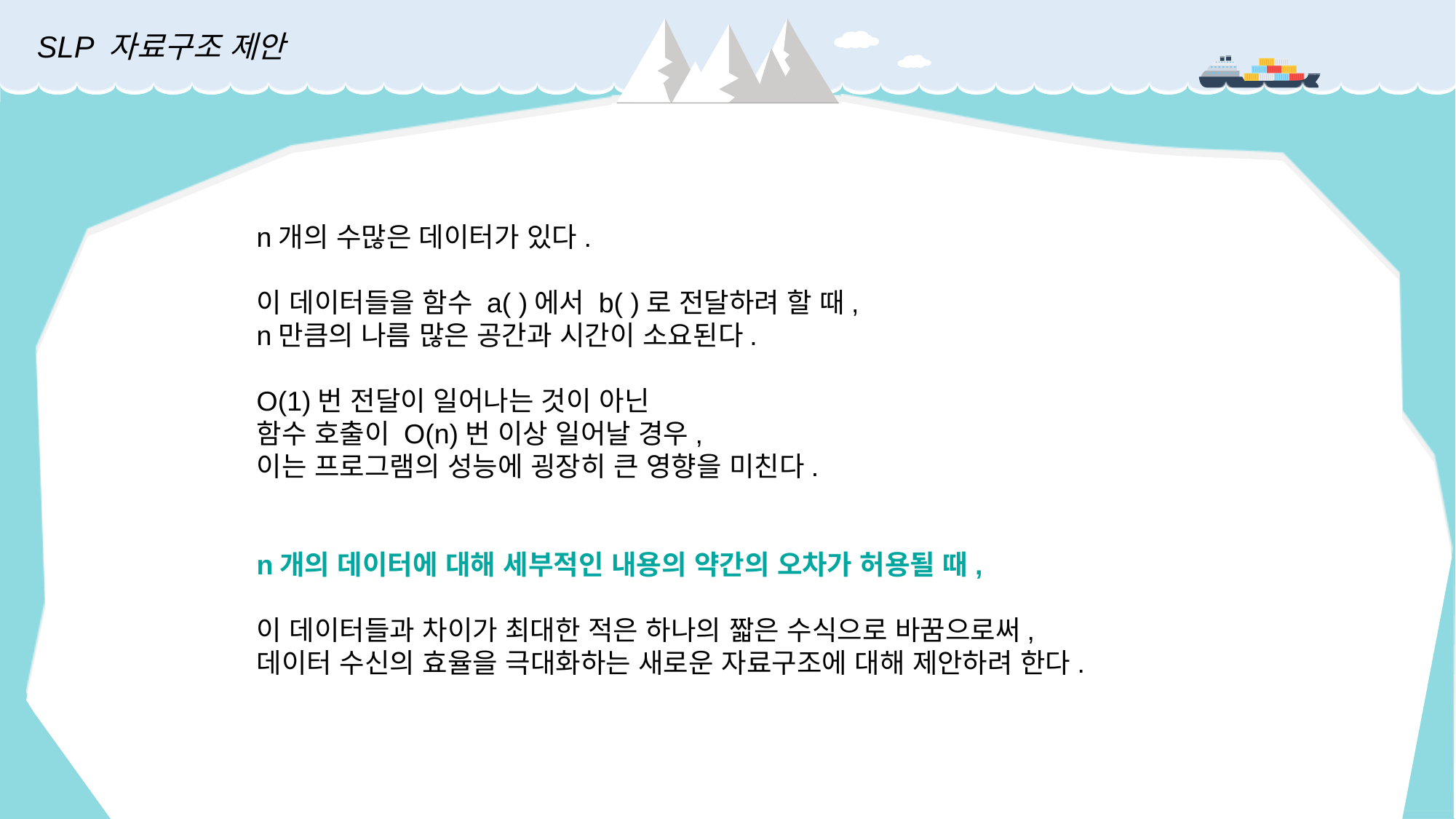

SLP 자료구조 제안

n개의 수많은 데이터가 있다.

이 데이터들을 함수 a( )에서 b( )로 전달하려 할 때,
n만큼의 나름 많은 공간과 시간이 소요된다.

O(1)번 전달이 일어나는 것이 아닌
함수 호출이 O(n)번 이상 일어날 경우,
이는 프로그램의 성능에 굉장히 큰 영향을 미친다.

n개의 데이터에 대해 세부적인 내용의 약간의 오차가 허용될 때,

이 데이터들과 차이가 최대한 적은 하나의 짧은 수식으로 바꿈으로써,
데이터 수신의 효율을 극대화하는 새로운 자료구조에 대해 제안하려 한다.